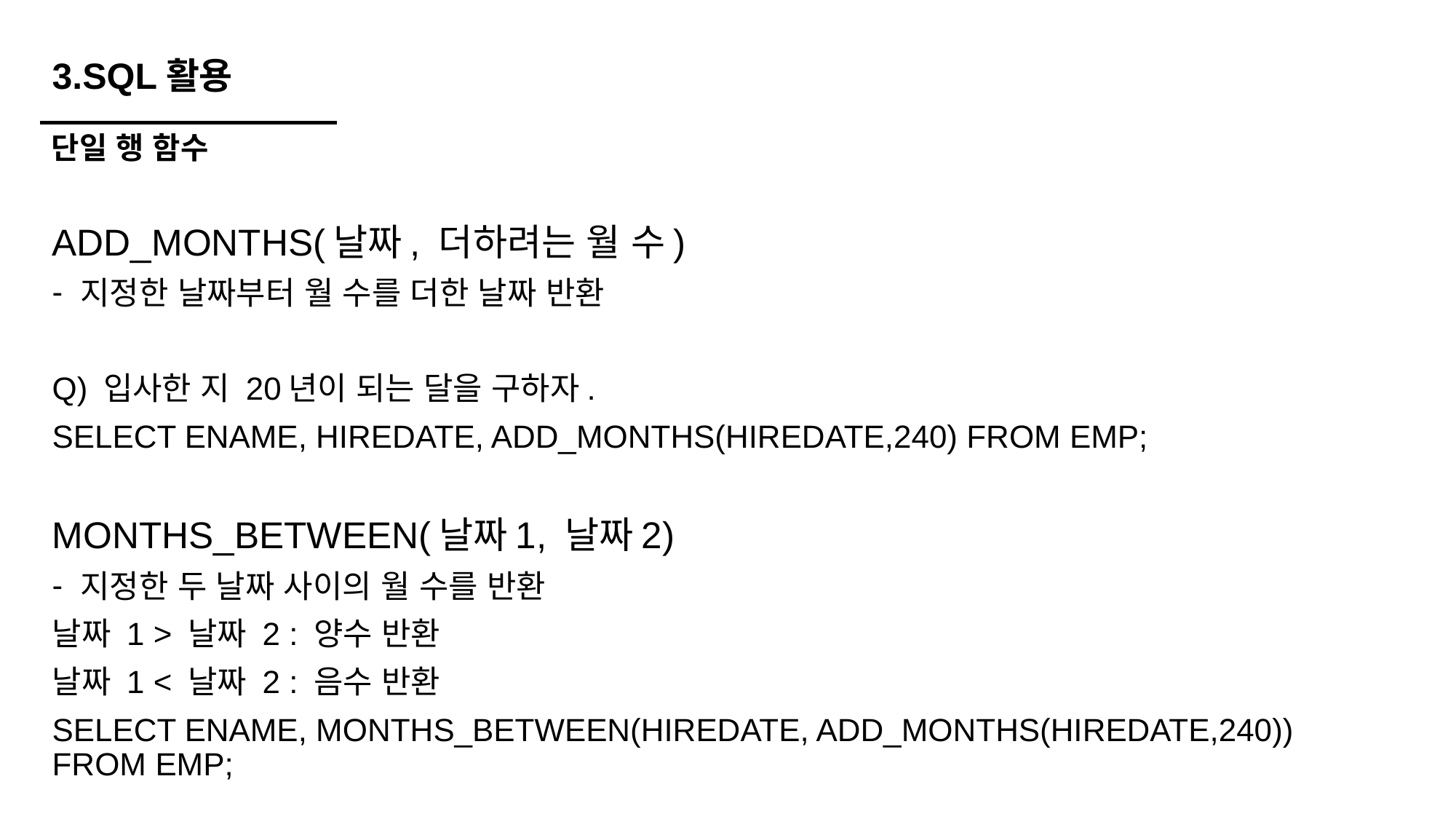

# 3.SQL활용
단일 행 함수
ADD_MONTHS(날짜, 더하려는 월 수)
지정한 날짜부터 월 수를 더한 날짜 반환

Q) 입사한 지 20년이 되는 달을 구하자.
SELECT ENAME, HIREDATE, ADD_MONTHS(HIREDATE,240) FROM EMP;

MONTHS_BETWEEN(날짜1, 날짜2)
지정한 두 날짜 사이의 월 수를 반환
날짜 1 > 날짜 2 : 양수 반환
날짜 1 < 날짜 2 : 음수 반환
SELECT ENAME, MONTHS_BETWEEN(HIREDATE, ADD_MONTHS(HIREDATE,240)) FROM EMP;